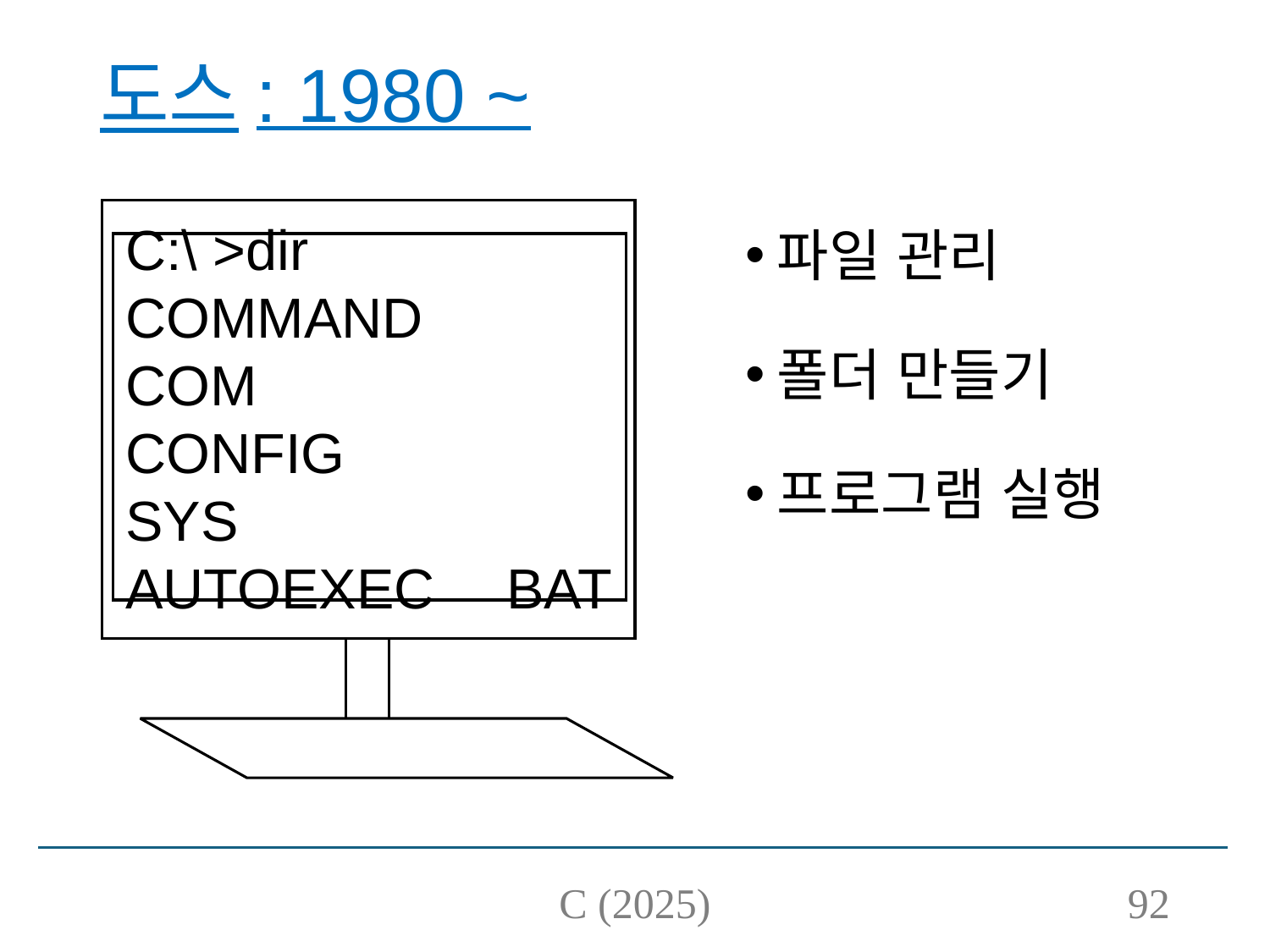

# 도스: 1980 ~
파일 관리
폴더 만들기
프로그램 실행

C:\ >dir
COMMAND 	COM
CONFIG		SYS
AUTOEXEC	BAT

C (2025)
92